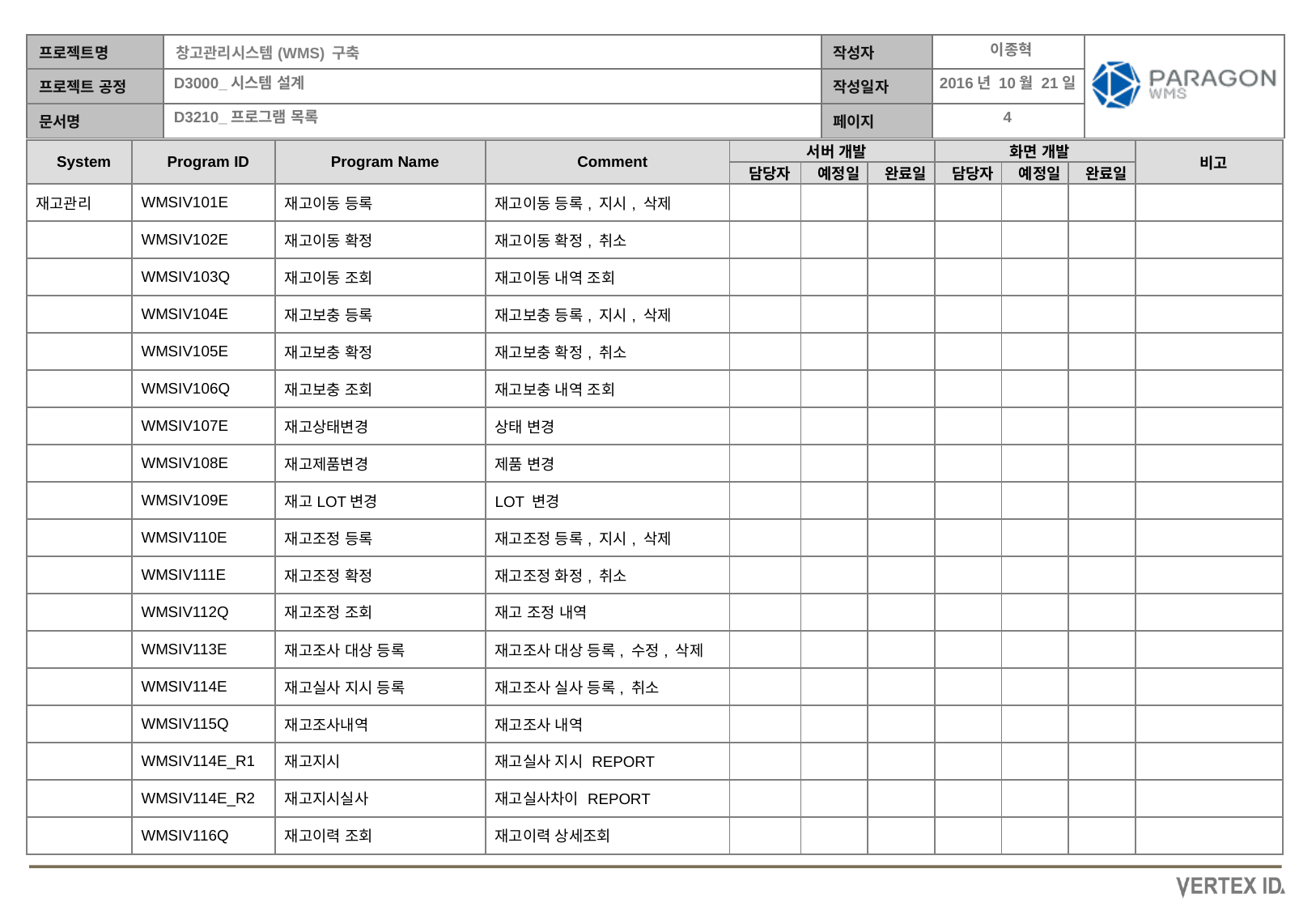

이종혁
2016년 10월 21일
| System | Program ID | Program Name | Comment | 서버 개발 |  |  | 화면 개발 |  |  | 비고 |
| --- | --- | --- | --- | --- | --- | --- | --- | --- | --- | --- |
|  |  |  |  | 담당자 | 예정일 | 완료일 | 담당자 | 예정일 | 완료일 |  |
| 재고관리 | WMSIV101E | 재고이동 등록 | 재고이동 등록, 지시, 삭제 |  |  |  |  |  |  |  |
|  | WMSIV102E | 재고이동 확정 | 재고이동 확정, 취소 |  |  |  |  |  |  |  |
|  | WMSIV103Q | 재고이동 조회 | 재고이동 내역 조회 |  |  |  |  |  |  |  |
|  | WMSIV104E | 재고보충 등록 | 재고보충 등록, 지시, 삭제 |  |  |  |  |  |  |  |
|  | WMSIV105E | 재고보충 확정 | 재고보충 확정, 취소 |  |  |  |  |  |  |  |
|  | WMSIV106Q | 재고보충 조회 | 재고보충 내역 조회 |  |  |  |  |  |  |  |
|  | WMSIV107E | 재고상태변경 | 상태 변경 |  |  |  |  |  |  |  |
|  | WMSIV108E | 재고제품변경 | 제품 변경 |  |  |  |  |  |  |  |
|  | WMSIV109E | 재고LOT변경 | LOT 변경 |  |  |  |  |  |  |  |
|  | WMSIV110E | 재고조정 등록 | 재고조정 등록, 지시, 삭제 |  |  |  |  |  |  |  |
|  | WMSIV111E | 재고조정 확정 | 재고조정 화정, 취소 |  |  |  |  |  |  |  |
|  | WMSIV112Q | 재고조정 조회 | 재고 조정 내역 |  |  |  |  |  |  |  |
|  | WMSIV113E | 재고조사 대상 등록 | 재고조사 대상 등록, 수정, 삭제 |  |  |  |  |  |  |  |
|  | WMSIV114E | 재고실사 지시 등록 | 재고조사 실사 등록, 취소 |  |  |  |  |  |  |  |
|  | WMSIV115Q | 재고조사내역 | 재고조사 내역 |  |  |  |  |  |  |  |
|  | WMSIV114E\_R1 | 재고지시 | 재고실사 지시 REPORT |  |  |  |  |  |  |  |
|  | WMSIV114E\_R2 | 재고지시실사 | 재고실사차이 REPORT |  |  |  |  |  |  |  |
|  | WMSIV116Q | 재고이력 조회 | 재고이력 상세조회 |  |  |  |  |  |  |  |